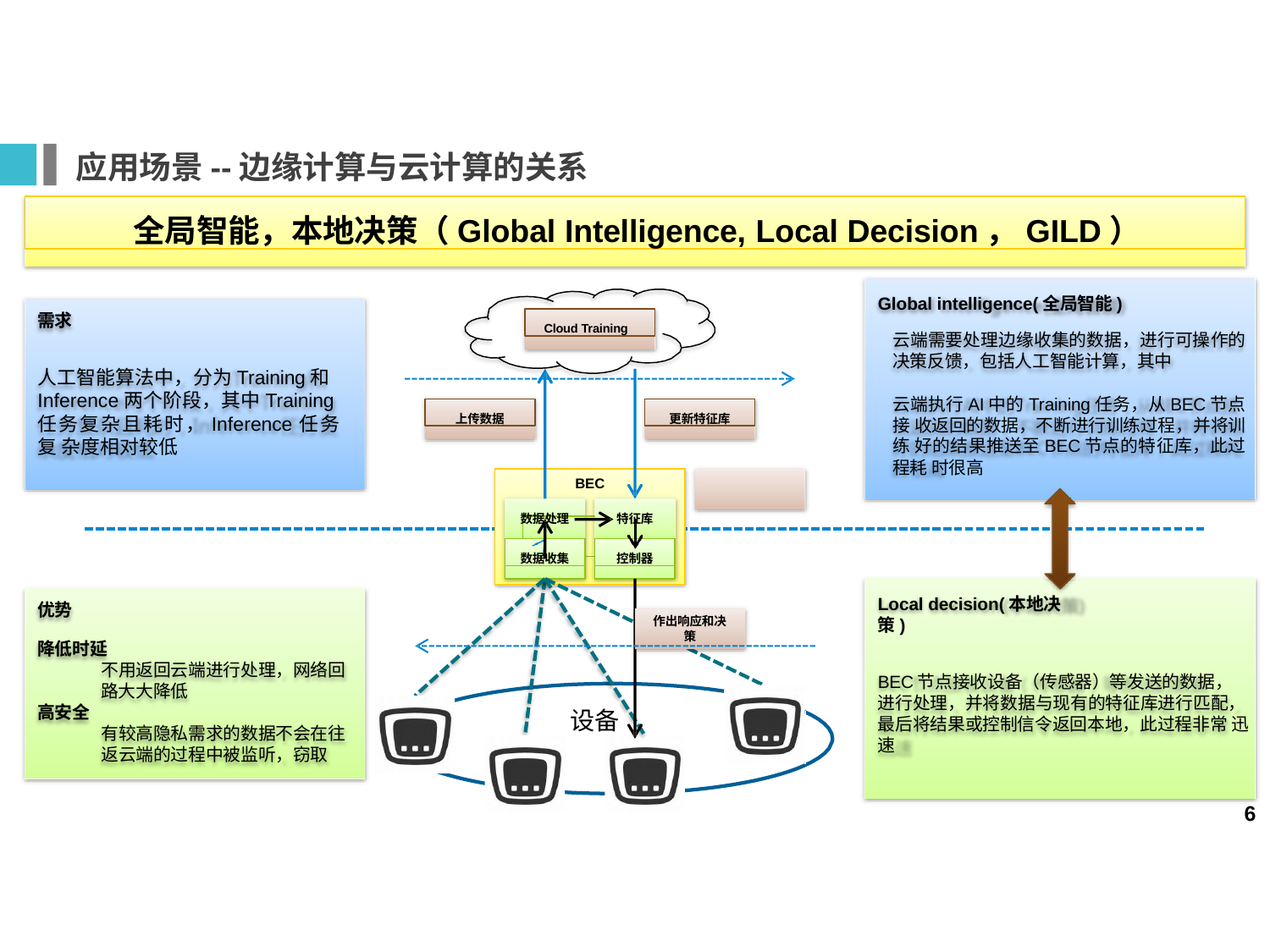

应用场景--边缘计算与云计算的关系

全局智能，本地决策（Global Intelligence, Local Decision，GILD）

Global intelligence(全局智能)
云端需要处理边缘收集的数据，进行可操作的 决策反馈，包括人工智能计算，其中

云端执行AI中的Training任务，从BEC节点接 收返回的数据，不断进行训练过程，并将训练 好的结果推送至BEC节点的特征库，此过程耗 时很高

需求

Cloud Training

人工智能算法中，分为Training和
Inference两个阶段，其中Training  任务复杂且耗时，Inference任务复 杂度相对较低

上传数据

更新特征库

BEC

数据处理
特征库

数据收集

控制器

Local decision(本地决策)

优势
降低时延
不用返回云端进行处理，网络回 路大大降低
高安全
有较高隐私需求的数据不会在往 返云端的过程中被监听，窃取

作出响应和决 策

BEC节点接收设备（传感器）等发送的数据，  进行处理，并将数据与现有的特征库进行匹配， 最后将结果或控制信令返回本地，此过程非常 迅速

设备

6